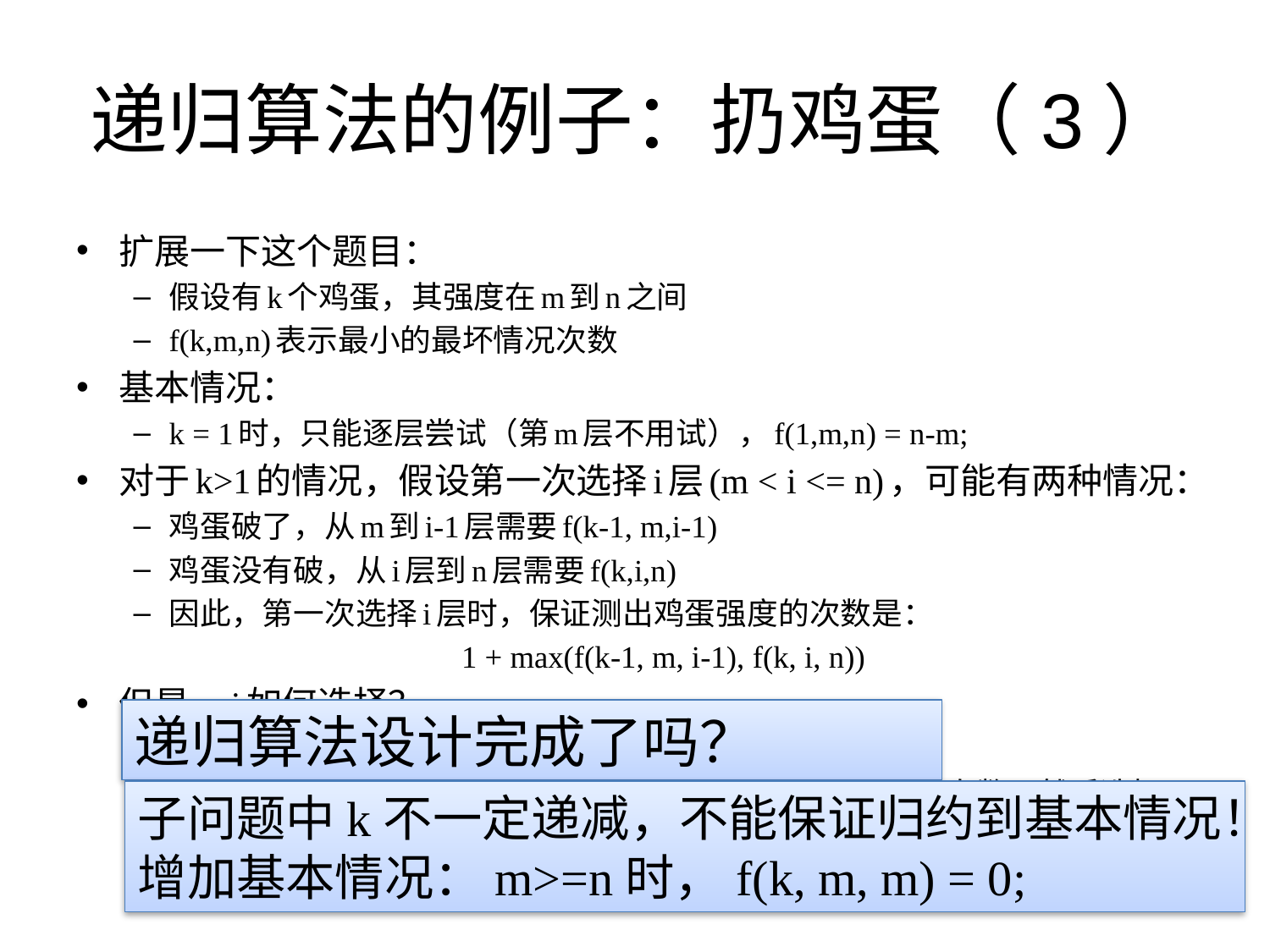

# 递归算法的例子：扔鸡蛋（3）
扩展一下这个题目：
假设有k个鸡蛋，其强度在m到n之间
f(k,m,n)表示最小的最坏情况次数
基本情况：
k = 1时，只能逐层尝试（第m层不用试），f(1,m,n) = n-m;
对于k>1的情况，假设第一次选择i层(m < i <= n)，可能有两种情况：
鸡蛋破了，从m到i-1层需要f(k-1, m,i-1)
鸡蛋没有破，从i层到n层需要f(k,i,n)
因此，第一次选择i层时，保证测出鸡蛋强度的次数是：
1 + max(f(k-1, m, i-1), f(k, i, n))
但是，i如何选择？
暂时没有信息去选定i!
穷举从m+1到n的值，按照上面的等式递归地计算相应的次数，然后选择最小值。
递归算法设计完成了吗？
子问题中k不一定递减，不能保证归约到基本情况！
增加基本情况：m>=n时，f(k, m, m) = 0;